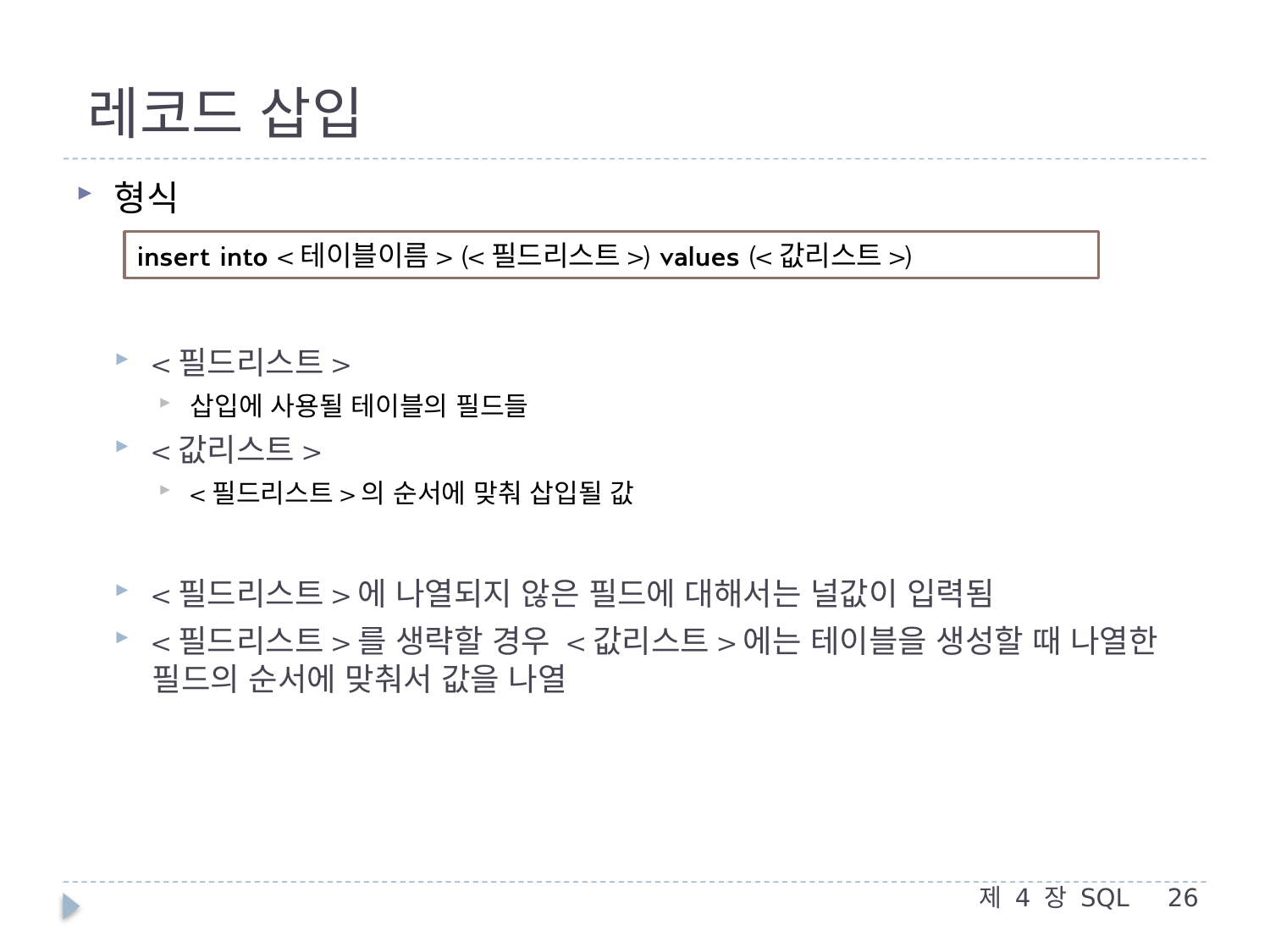

# 레코드 삽입
형식

<필드리스트>
삽입에 사용될 테이블의 필드들
<값리스트>
<필드리스트>의 순서에 맞춰 삽입될 값

<필드리스트>에 나열되지 않은 필드에 대해서는 널값이 입력됨
<필드리스트>를 생략할 경우 <값리스트>에는 테이블을 생성할 때 나열한 필드의 순서에 맞춰서 값을 나열

insert into <테이블이름> (<필드리스트>) values (<값리스트>)
제 4 장 SQL
26